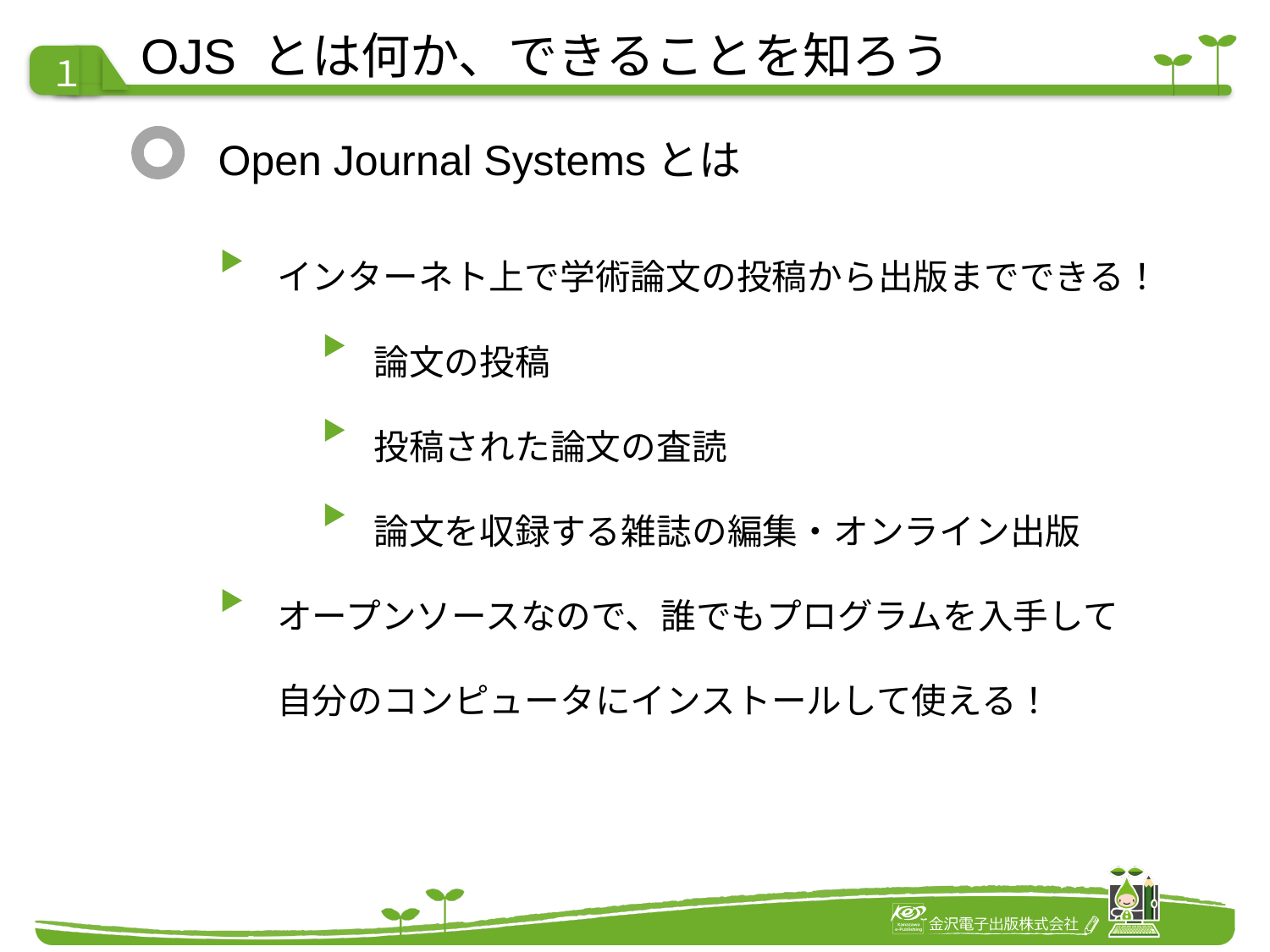

# OJS とは何か、できることを知ろう
１
Open Journal Systemsとは

インターネト上で学術論文の投稿から出版までできる！

オープンソースなので、誰でもプログラムを入手して
自分のコンピュータにインストールして使える！

論文の投稿
投稿された論文の査読
論文を収録する雑誌の編集・オンライン出版